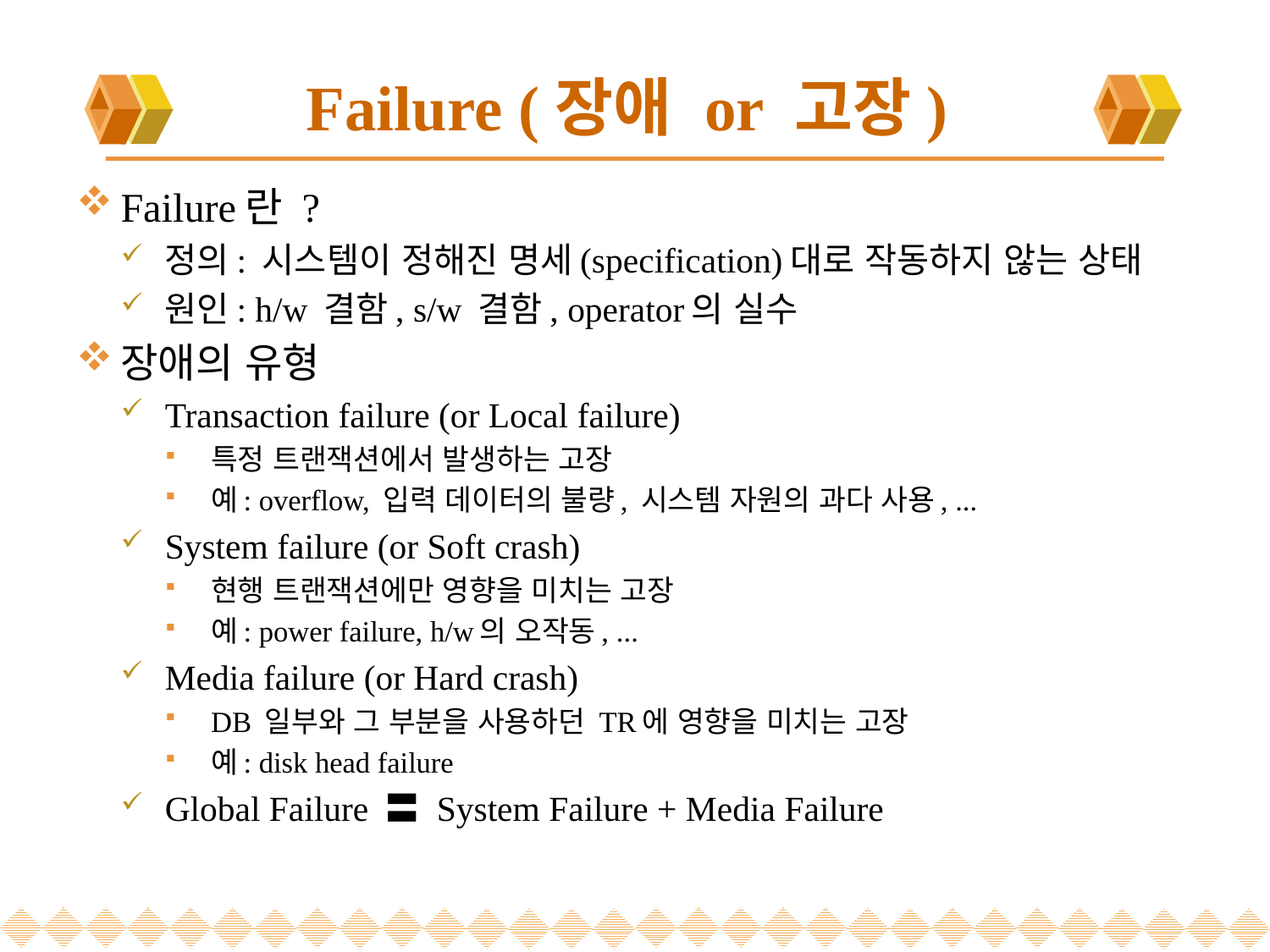

# Failure (장애 or 고장)
Failure란 ?
정의: 시스템이 정해진 명세(specification)대로 작동하지 않는 상태
원인: h/w 결함, s/w 결함, operator의 실수
장애의 유형
Transaction failure (or Local failure)
특정 트랜잭션에서 발생하는 고장
예: overflow, 입력 데이터의 불량, 시스템 자원의 과다 사용, ...
System failure (or Soft crash)
현행 트랜잭션에만 영향을 미치는 고장
예: power failure, h/w의 오작동, ...
Media failure (or Hard crash)
DB 일부와 그 부분을 사용하던 TR에 영향을 미치는 고장
예: disk head failure
Global Failure 〓 System Failure + Media Failure